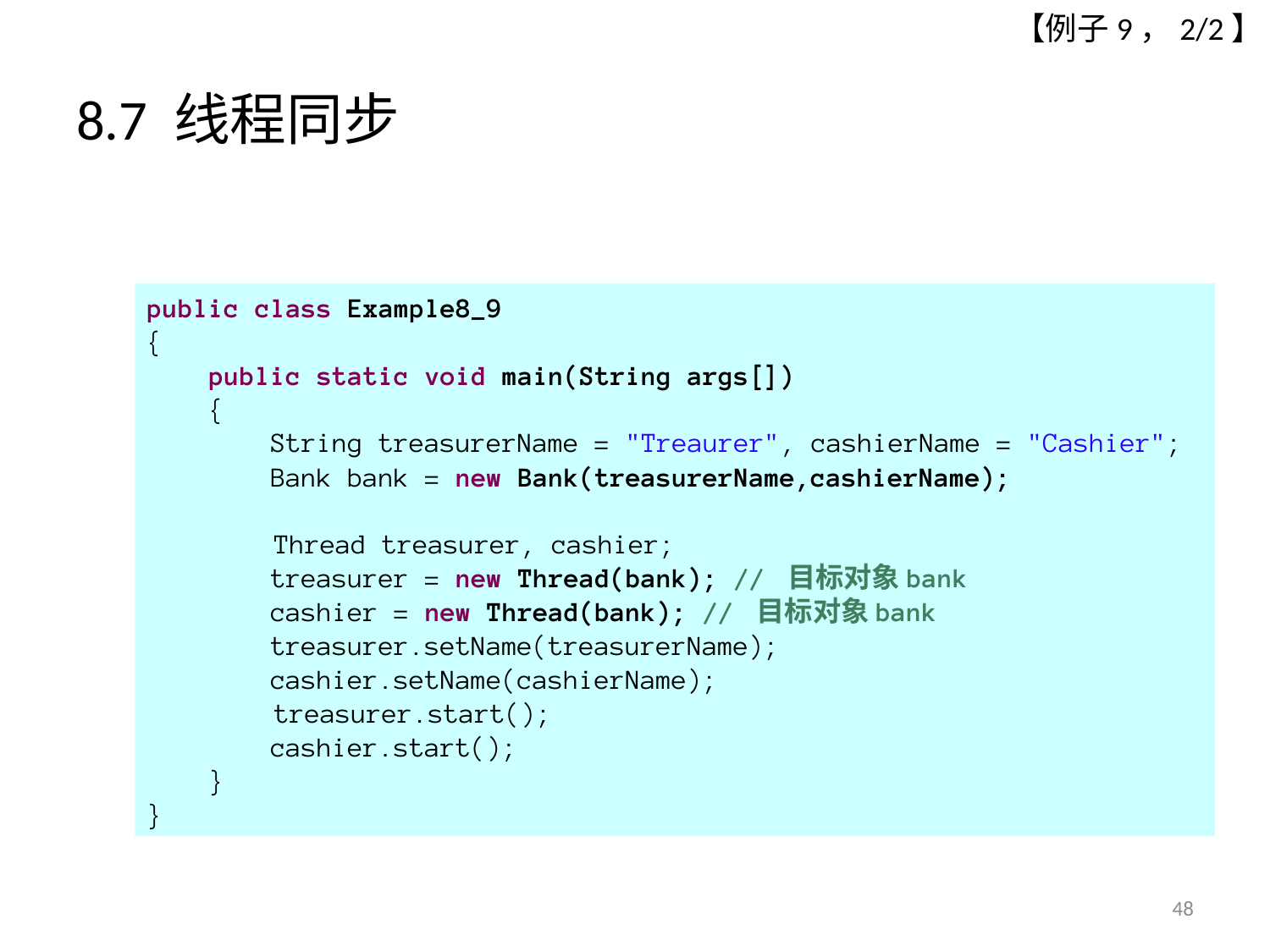

【例子9，2/2】
# 8.7 线程同步
public class Example8_9
{
    public static void main(String args[])
    {
        String treasurerName = "Treaurer", cashierName = "Cashier";
        Bank bank = new Bank(treasurerName,cashierName);

	Thread treasurer, cashier;
        treasurer = new Thread(bank); // 目标对象bank
        cashier = new Thread(bank); // 目标对象bank
        treasurer.setName(treasurerName);
        cashier.setName(cashierName);
	treasurer.start();
        cashier.start();
    }
}
48